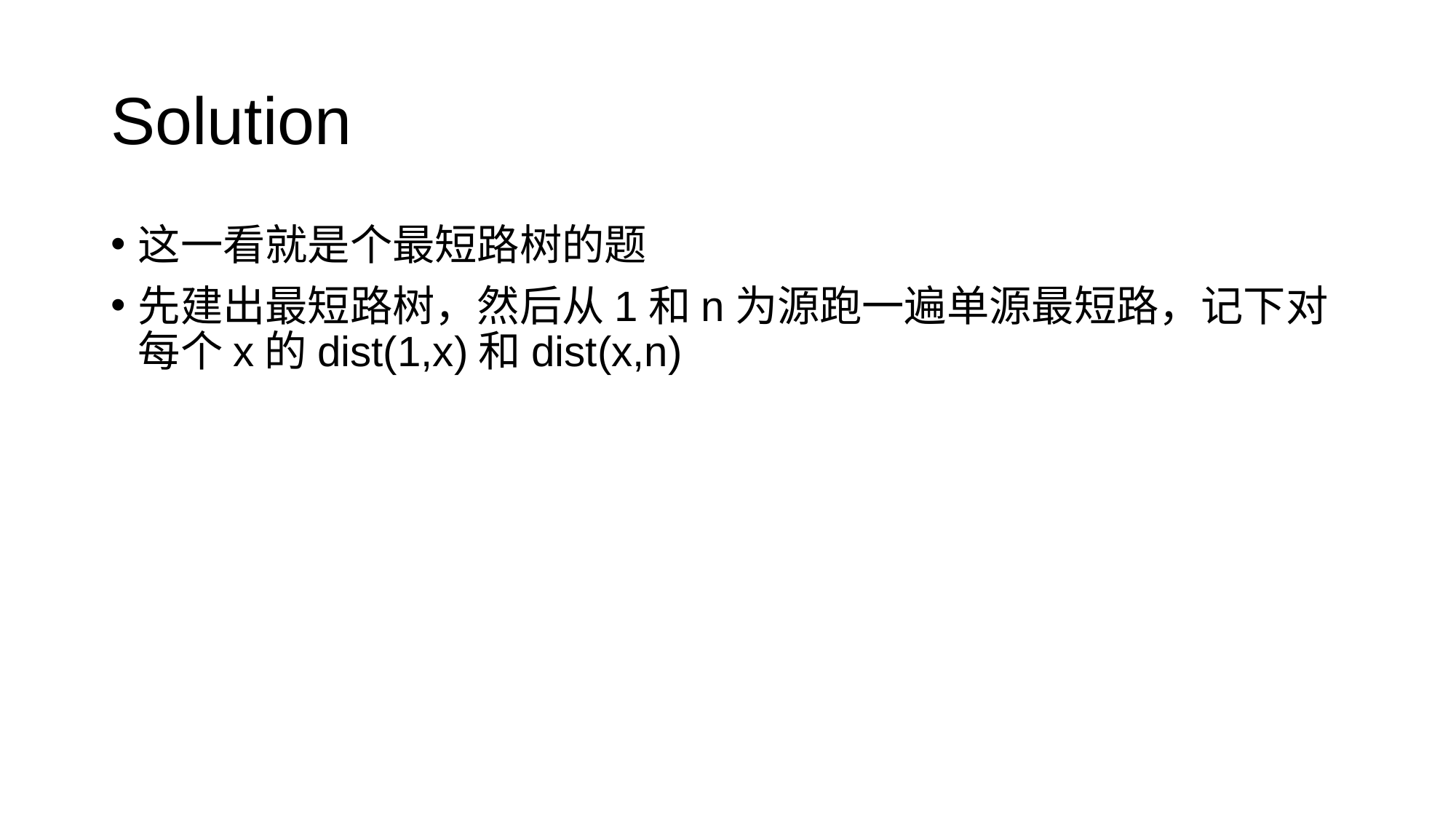

# Solution
这一看就是个最短路树的题
先建出最短路树，然后从1和n为源跑一遍单源最短路，记下对每个x的dist(1,x)和dist(x,n)